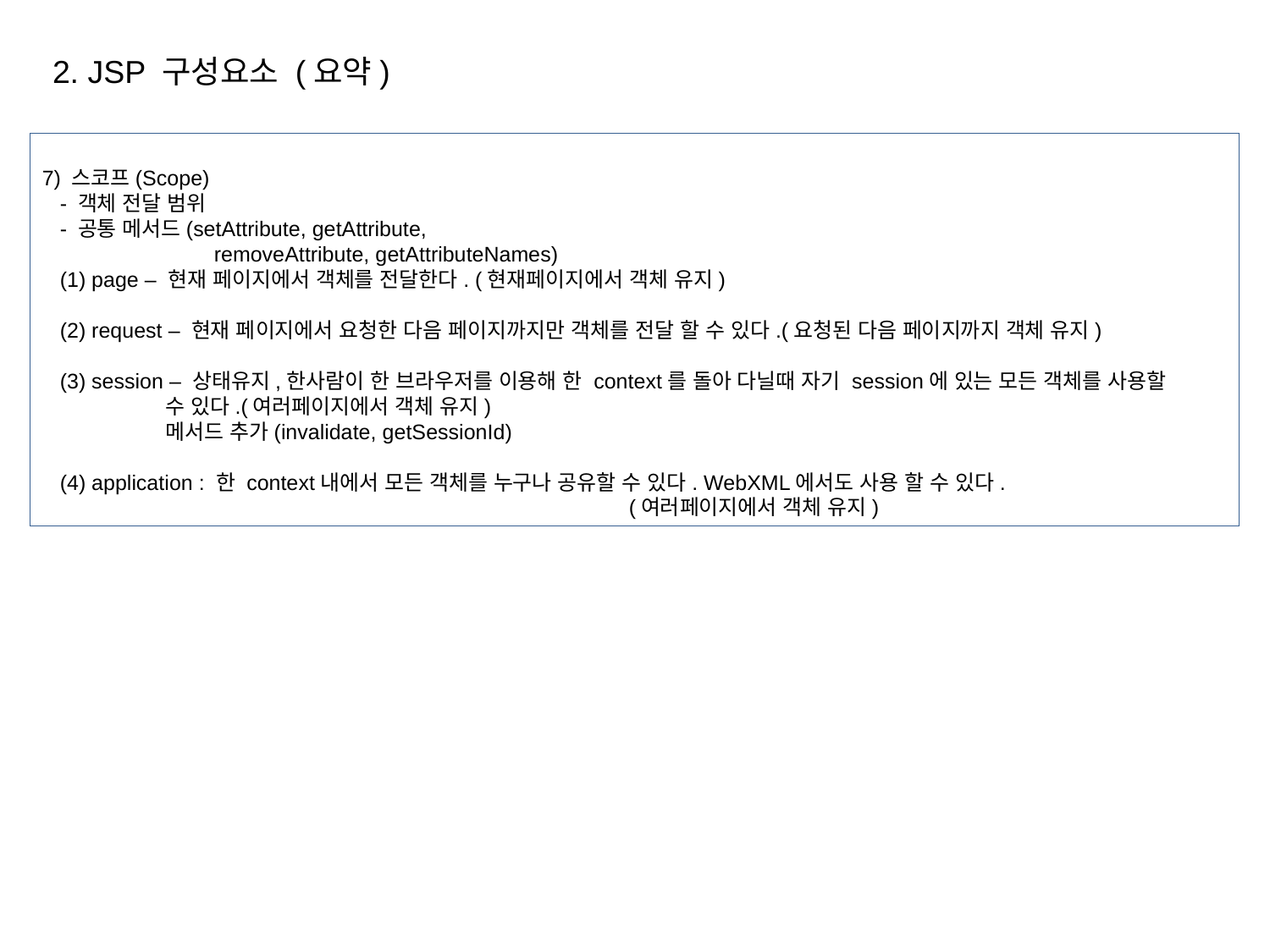

2. JSP 구성요소 (요약)

7) 스코프(Scope)
   - 객체 전달 범위
   - 공통 메서드(setAttribute, getAttribute,
                             removeAttribute, getAttributeNames)
   (1) page – 현재 페이지에서 객체를 전달한다. (현재페이지에서 객체 유지)

   (2) request – 현재 페이지에서 요청한 다음 페이지까지만 객체를 전달 할 수 있다.(요청된 다음 페이지까지 객체 유지)

   (3) session – 상태유지,한사람이 한 브라우저를 이용해 한 context를 돌아 다닐때 자기 session에 있는 모든 객체를 사용할
                    수 있다.(여러페이지에서 객체 유지)
                    메서드 추가(invalidate, getSessionId)

   (4) application : 한 context내에서 모든 객체를 누구나 공유할 수 있다. WebXML에서도 사용 할 수 있다.
                                                                                                   (여러페이지에서 객체 유지)